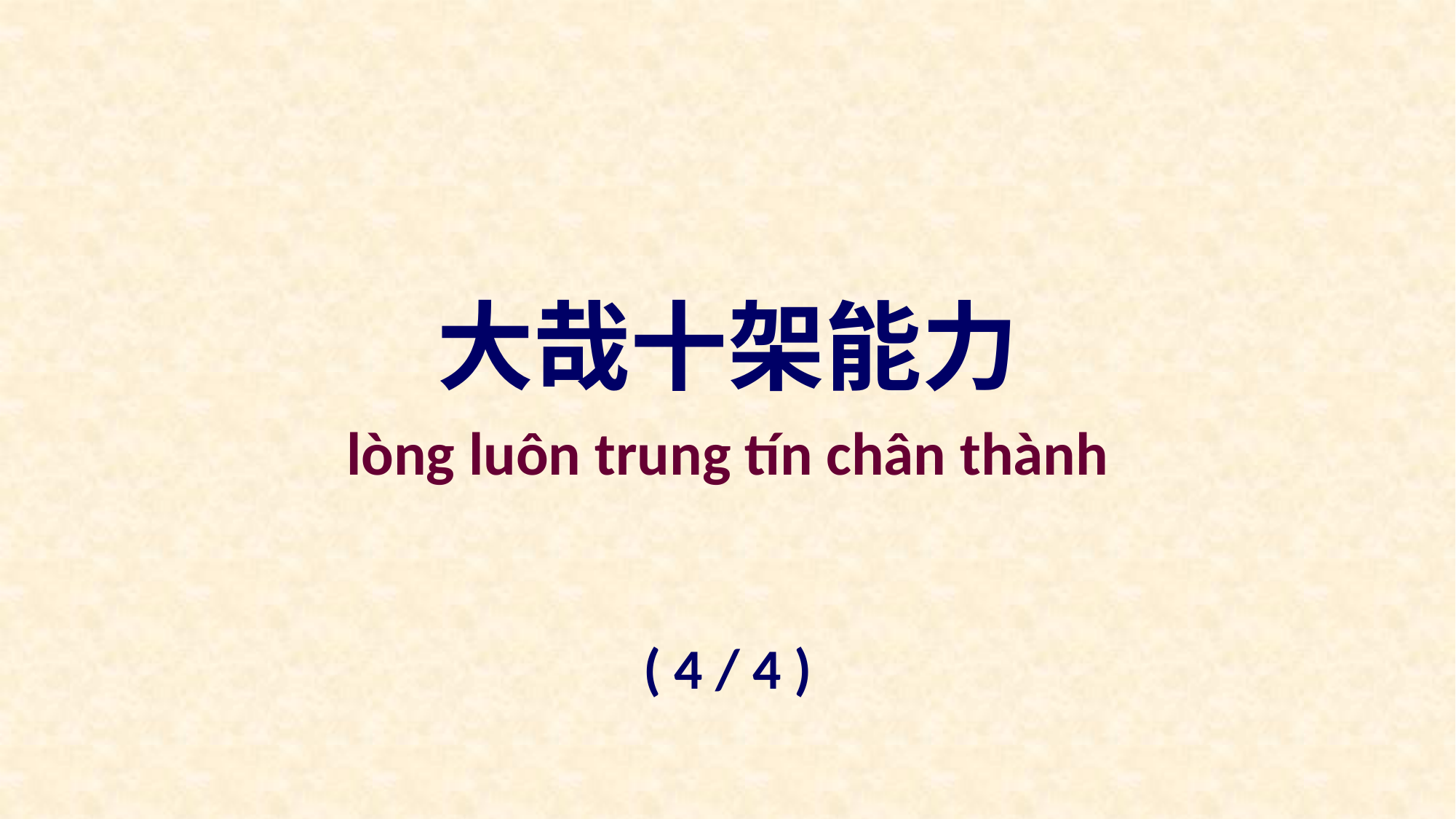

大哉十架能力
lòng luôn trung tín chân thành
( 4 / 4 )